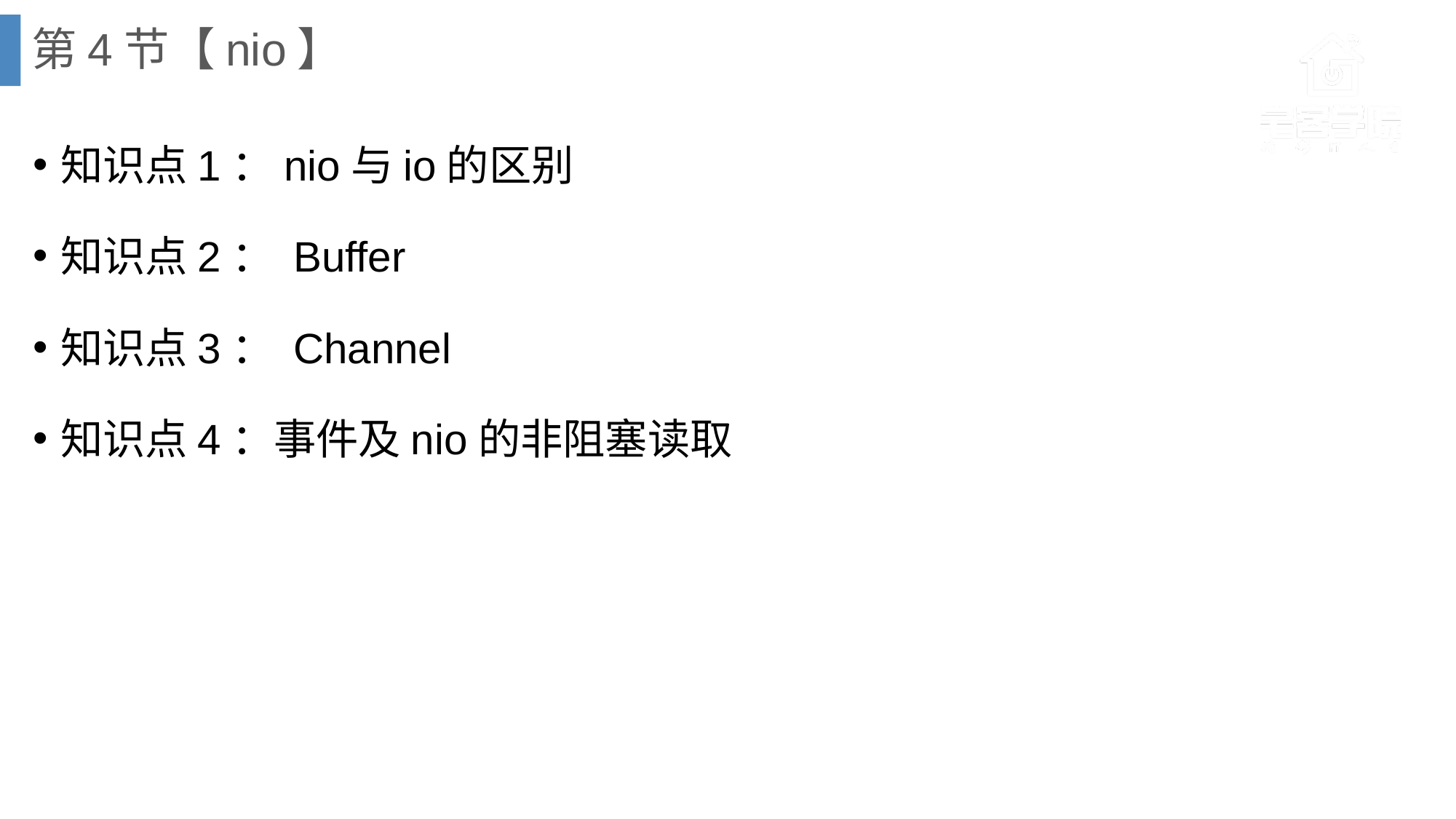

# 第4节【nio】
知识点1：nio与io的区别
知识点2： Buffer
知识点3： Channel
知识点4：事件及nio的非阻塞读取